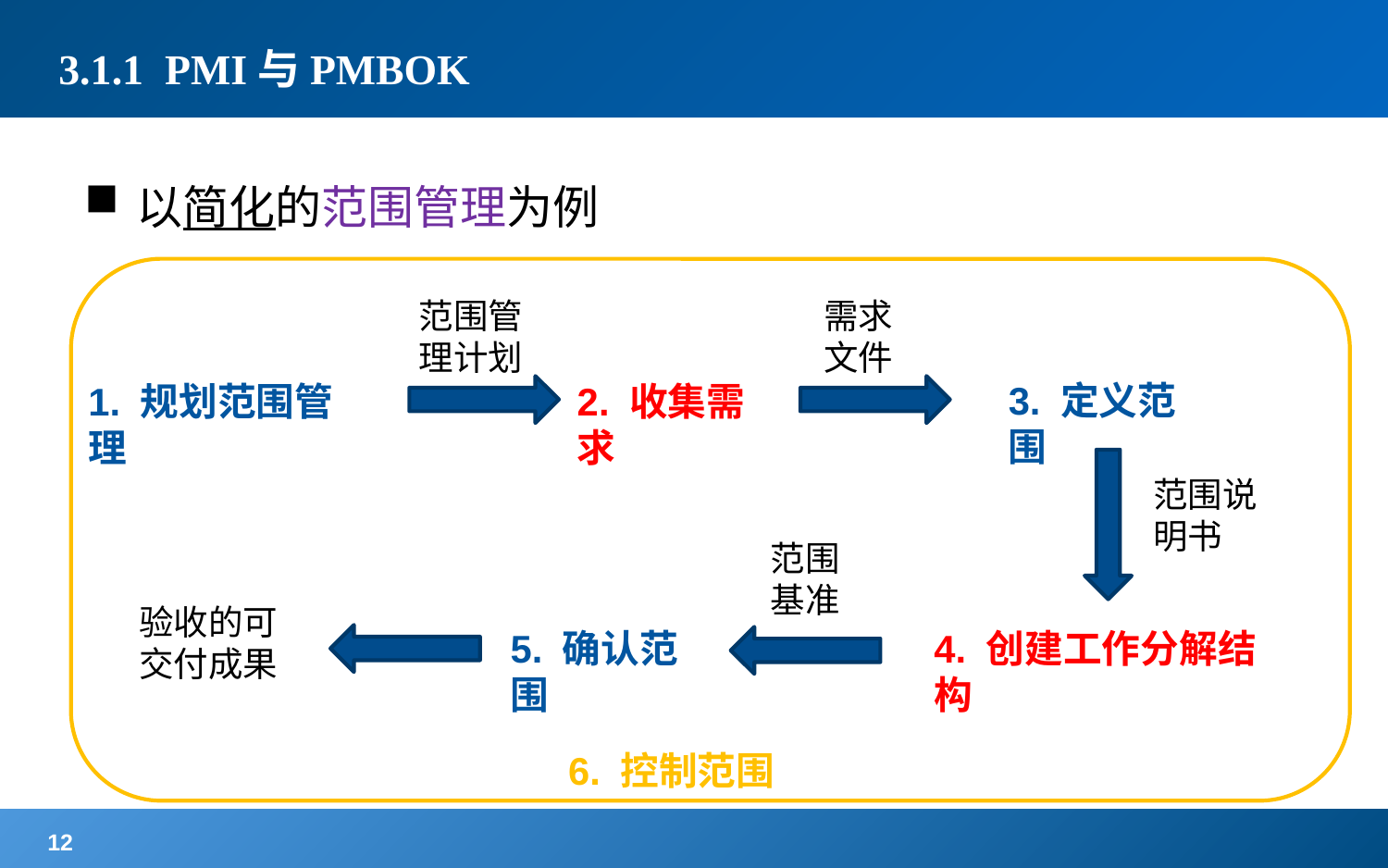

# 3.1.1  PMI与PMBOK
以简化的范围管理为例

范围管理计划
需求文件
3. 定义范围
1. 规划范围管理
2. 收集需求

范围说明书

范围基准
验收的可交付成果
5. 确认范围
4. 创建工作分解结构

6. 控制范围